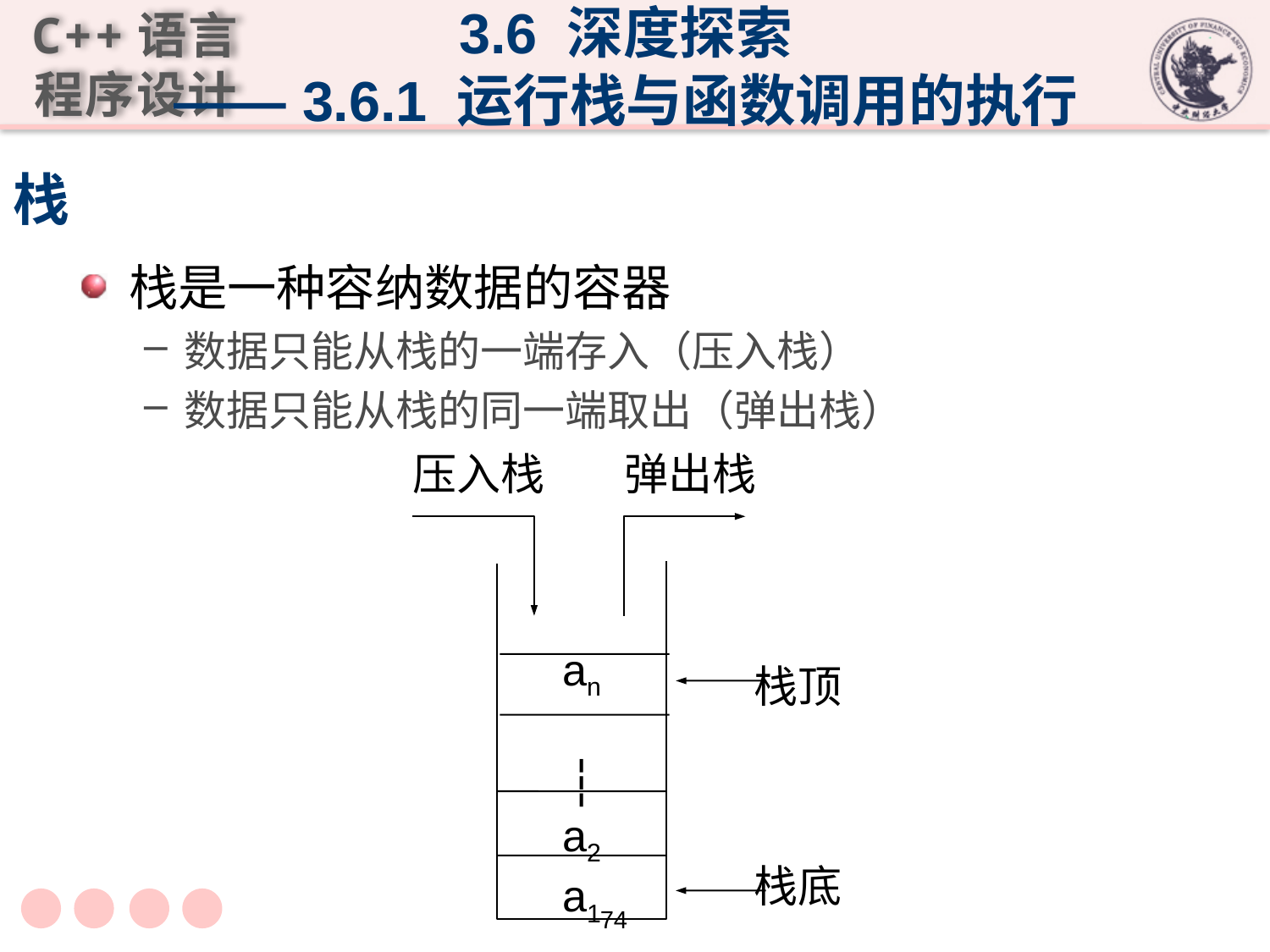

3.6 深度探索
—— 3.6.1 运行栈与函数调用的执行
# 栈
栈是一种容纳数据的容器
数据只能从栈的一端存入（压入栈）
数据只能从栈的同一端取出（弹出栈）

压入栈
弹出栈

an

┆
a2
a1

栈顶
栈底
74